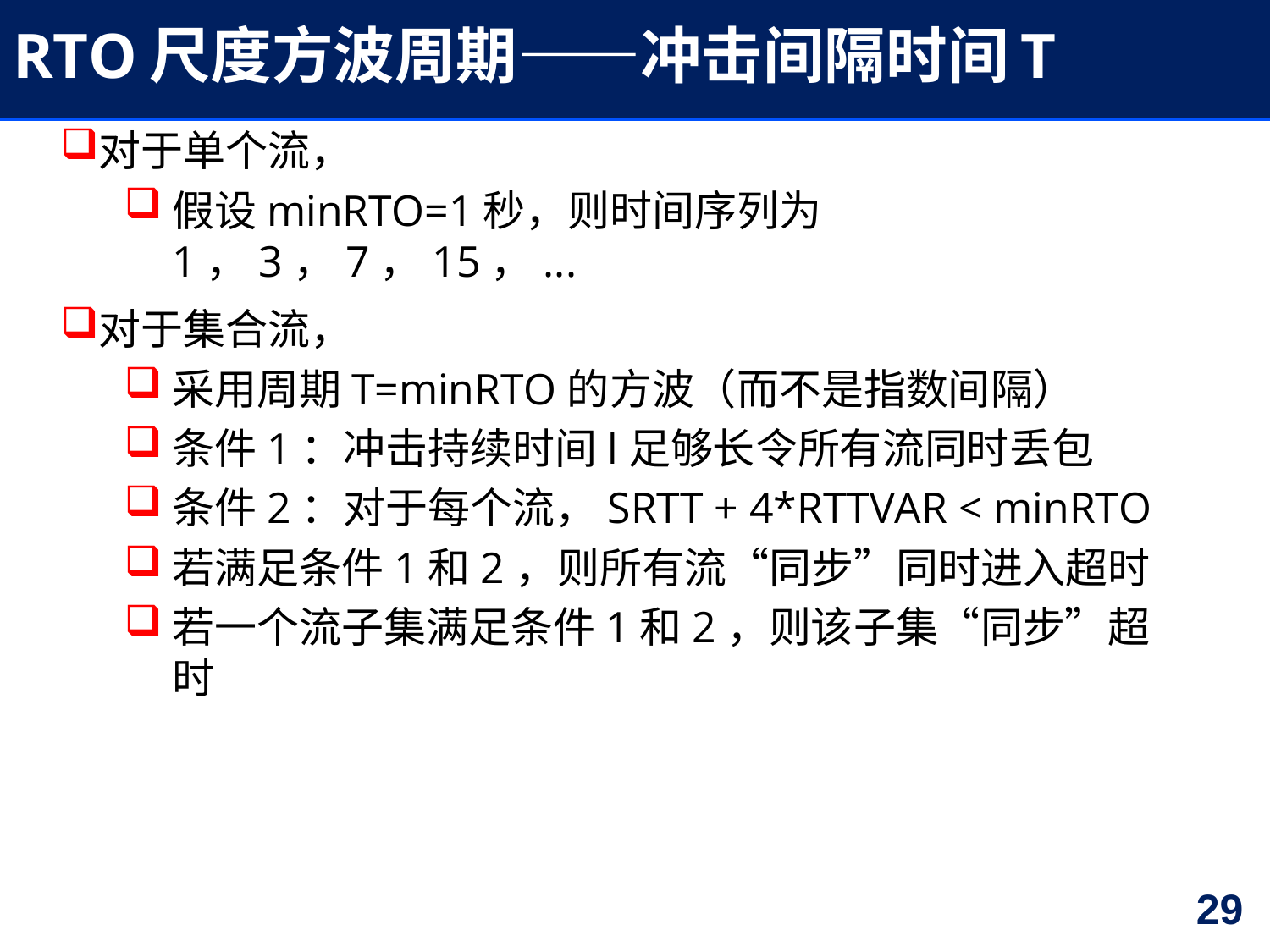

# RTO尺度方波周期——冲击间隔时间T
对于单个流，
假设minRTO=1秒，则时间序列为1，3，7，15，...
对于集合流，
采用周期T=minRTO的方波（而不是指数间隔）
条件1：冲击持续时间l足够长令所有流同时丢包
条件2：对于每个流，SRTT + 4*RTTVAR < minRTO
若满足条件1和2，则所有流“同步”同时进入超时
若一个流子集满足条件1和2，则该子集“同步”超时
29